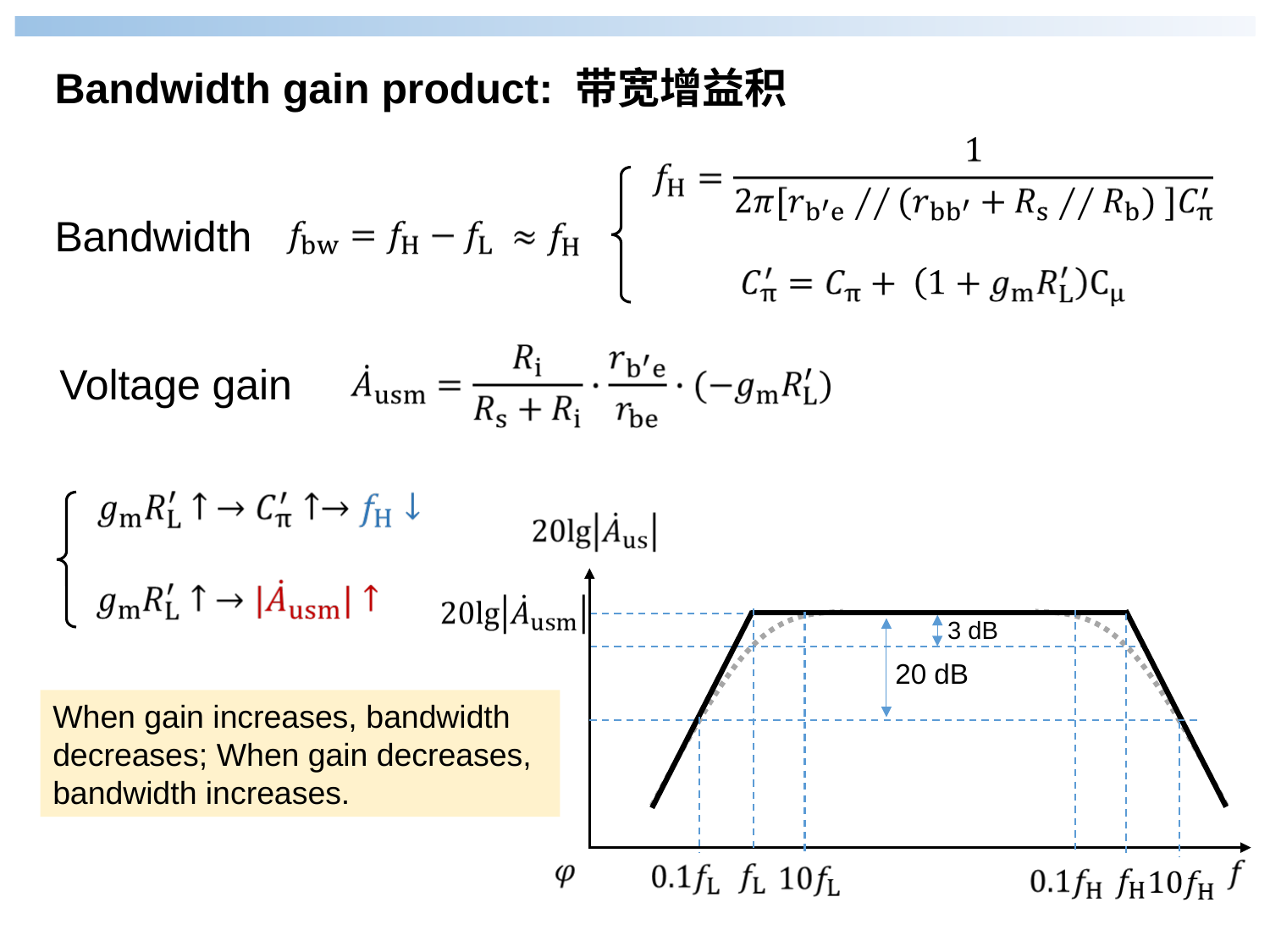

Bandwidth gain product: 带宽增益积

Bandwidth

Voltage gain

3 dB

20 dB

When gain increases, bandwidth decreases; When gain decreases, bandwidth increases.